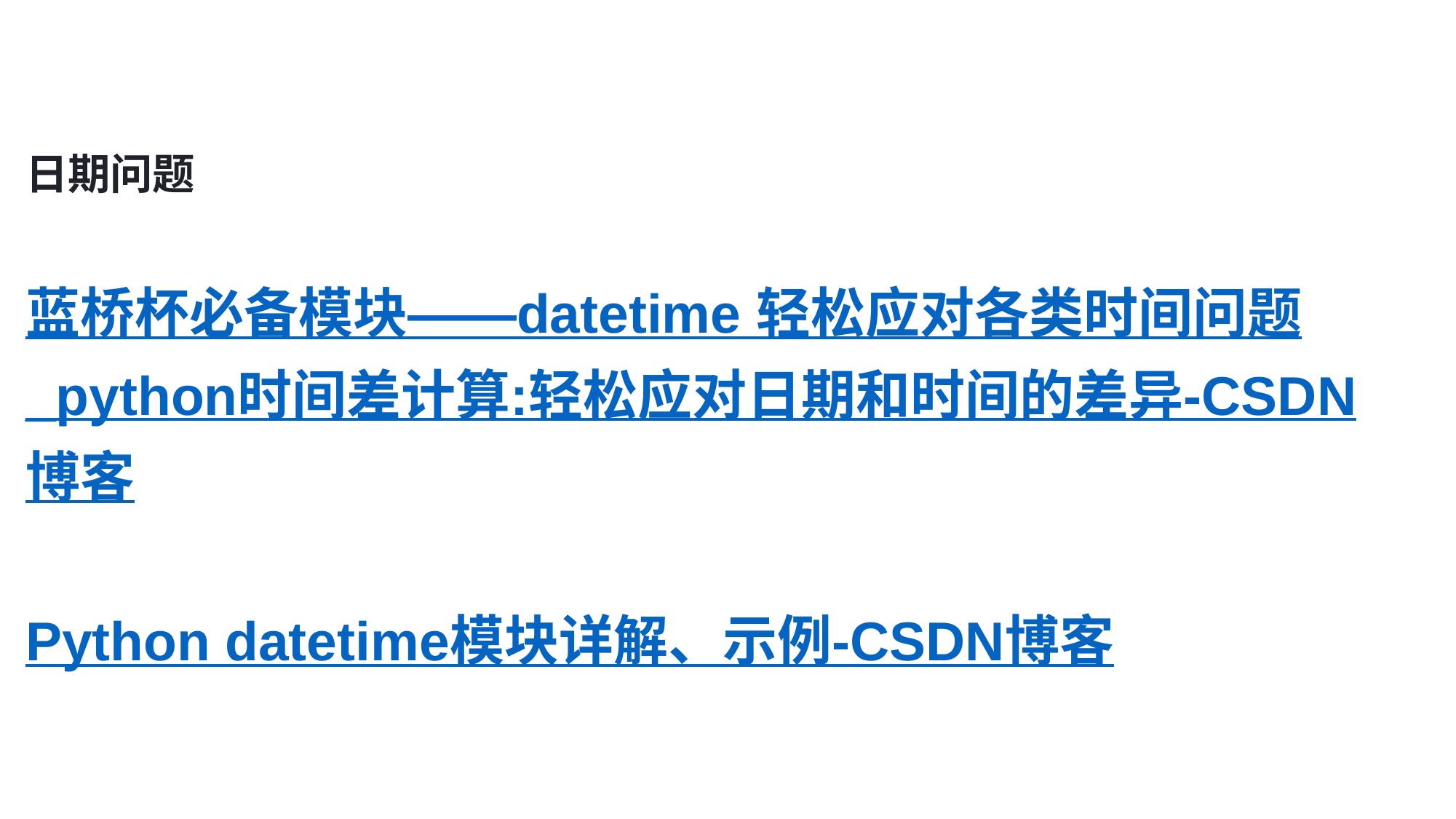

日期问题

蓝桥杯必备模块——datetime 轻松应对各类时间问题_python时间差计算:轻松应对日期和时间的差异-CSDN博客

Python datetime模块详解、示例-CSDN博客